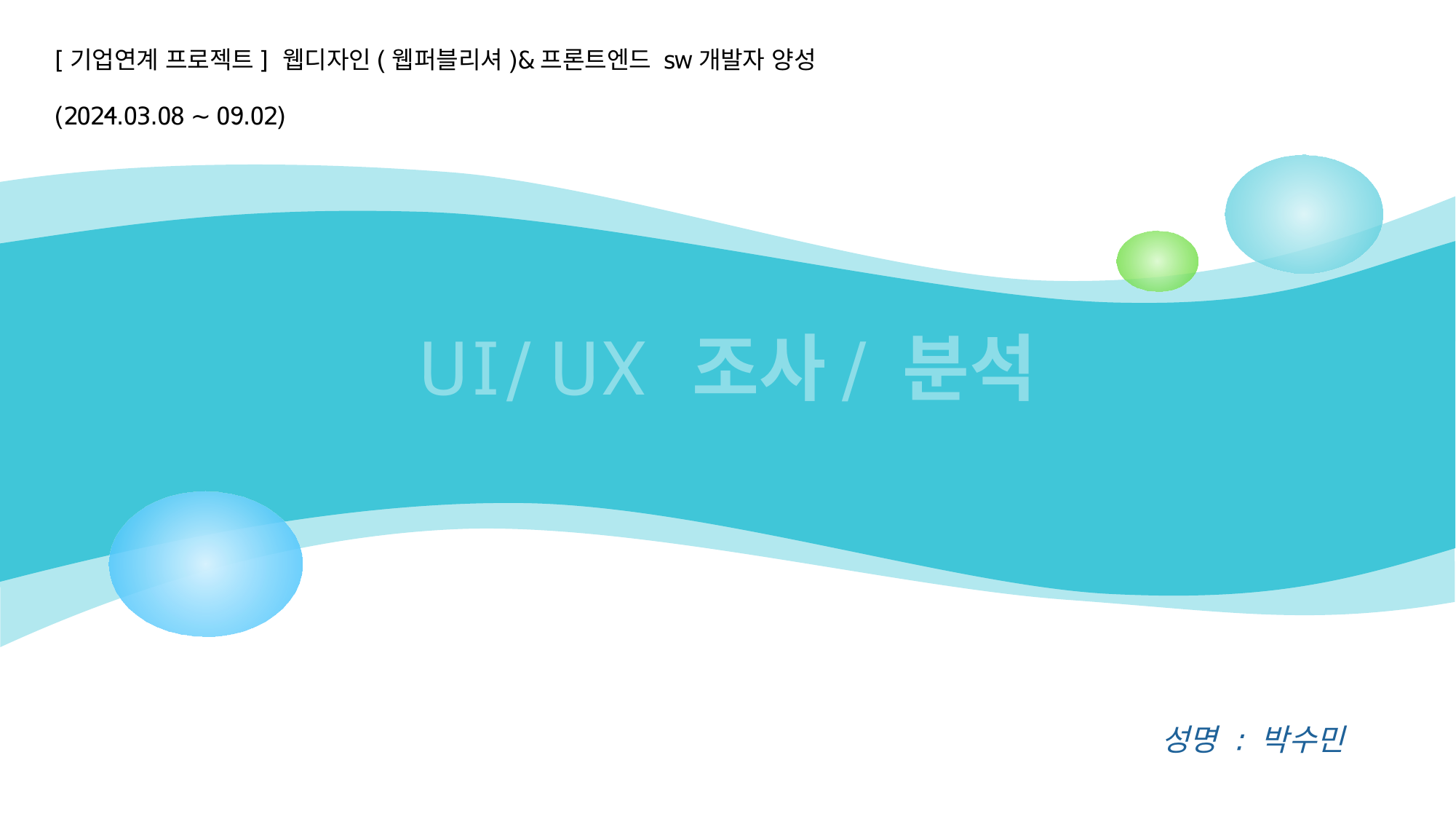

[기업연계 프로젝트] 웹디자인(웹퍼블리셔)&프론트엔드 sw개발자 양성
(2024.03.08 ~ 09.02)
# UI/UX 조사/분석
성명 : 박수민